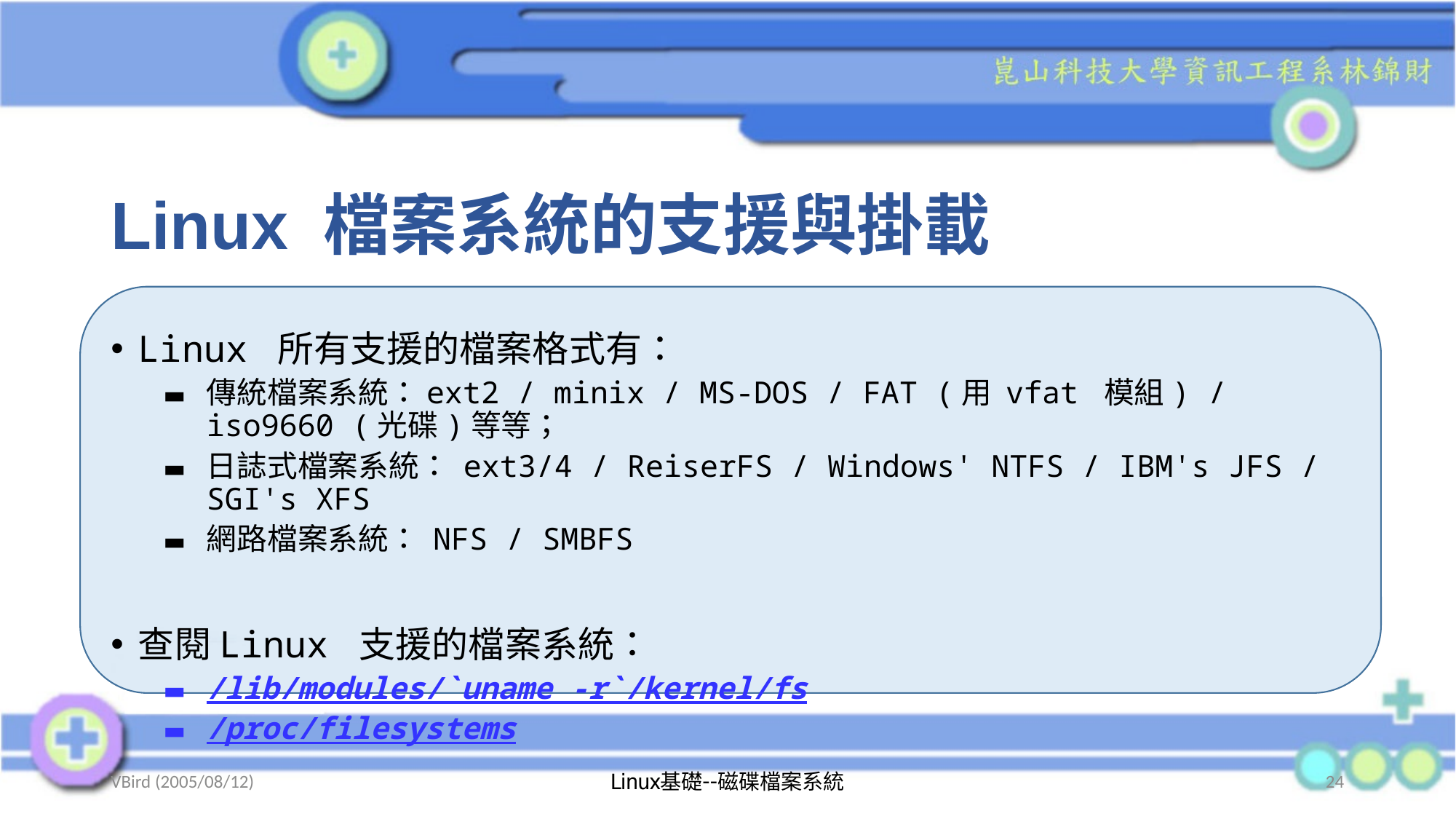

# Linux 檔案系統的支援與掛載

Linux 所有支援的檔案格式有：
傳統檔案系統：ext2 / minix / MS-DOS / FAT (用 vfat 模組) / iso9660 (光碟)等等；
日誌式檔案系統： ext3/4 / ReiserFS / Windows' NTFS / IBM's JFS / SGI's XFS
網路檔案系統： NFS / SMBFS

查閱Linux 支援的檔案系統：
/lib/modules/`uname -r`/kernel/fs
/proc/filesystems

VBird (2005/08/12)
Linux基礎--磁碟檔案系統
24